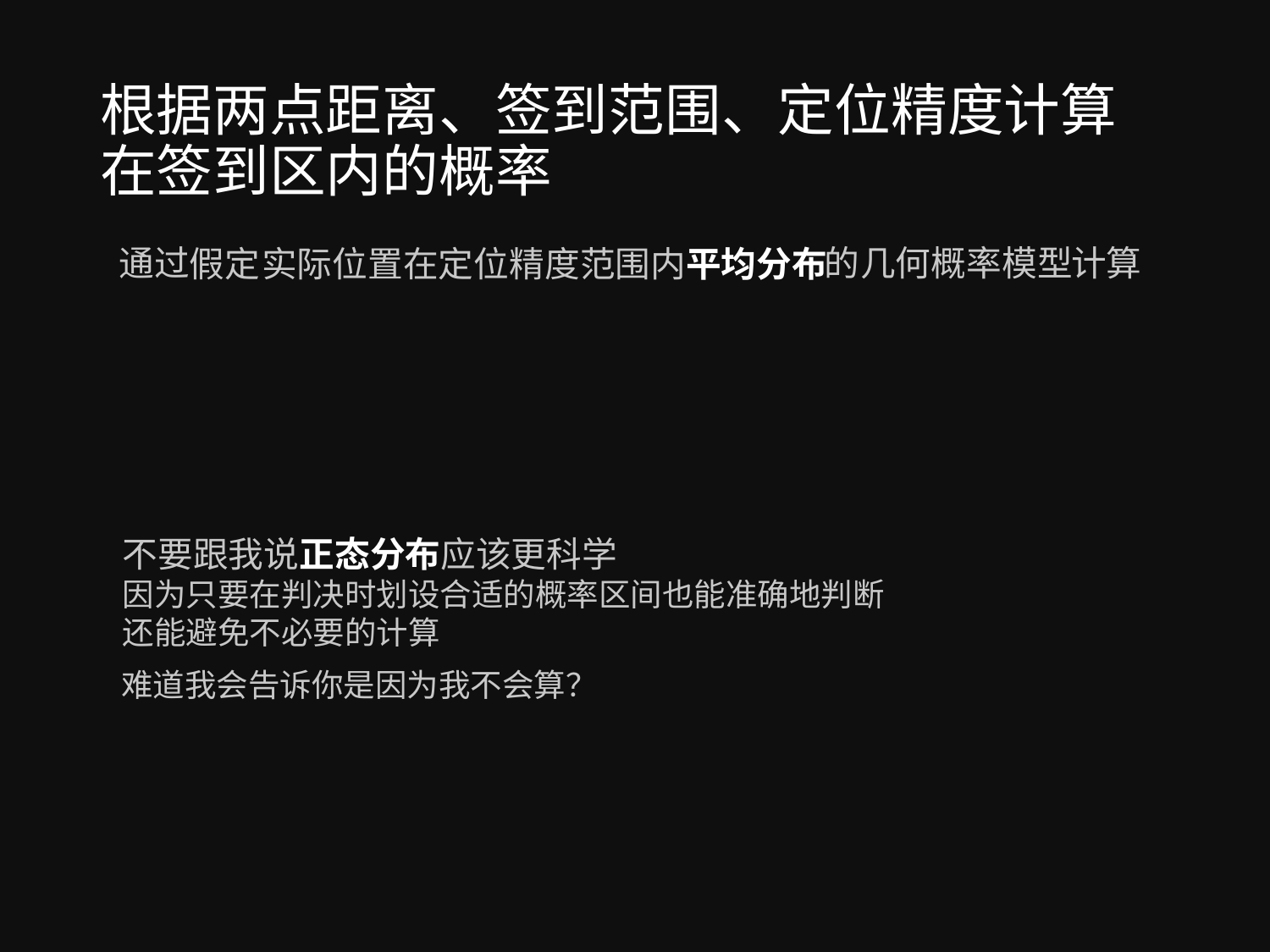

# 根据两点距离、签到范围、定位精度计算在签到区内的概率
通过
的
几何概率模型
计算
假定
实际位置在定位精度范围内平均分布
不要跟我说正态分布应该更科学
因为只要在判决时划设合适的概率区间也能准确地判断
还能避免不必要的计算
难道我会告诉你是因为我不会算？